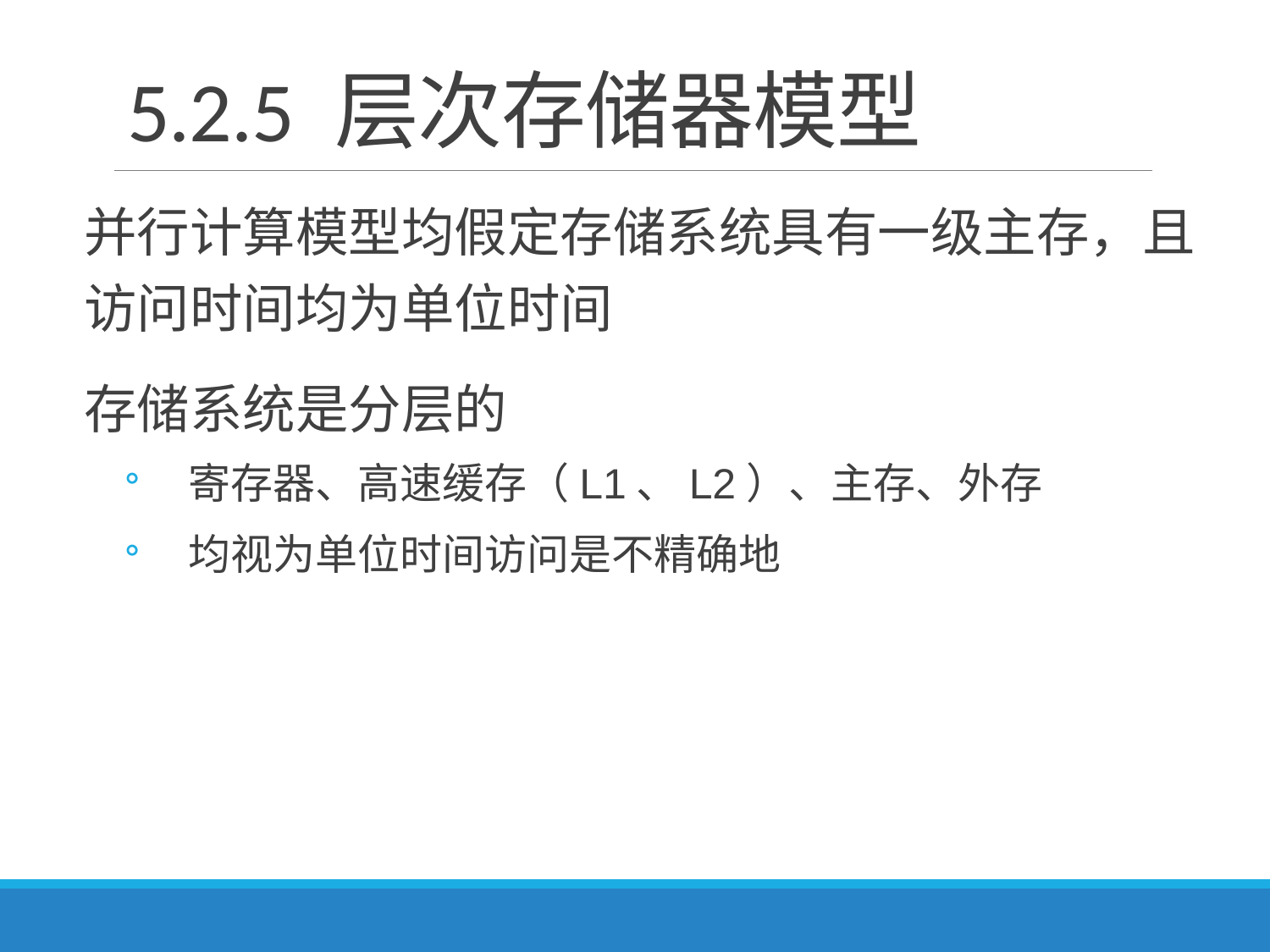

# 5.2.5 层次存储器模型
并行计算模型均假定存储系统具有一级主存，且访问时间均为单位时间
存储系统是分层的
寄存器、高速缓存（L1、L2）、主存、外存
均视为单位时间访问是不精确地

46